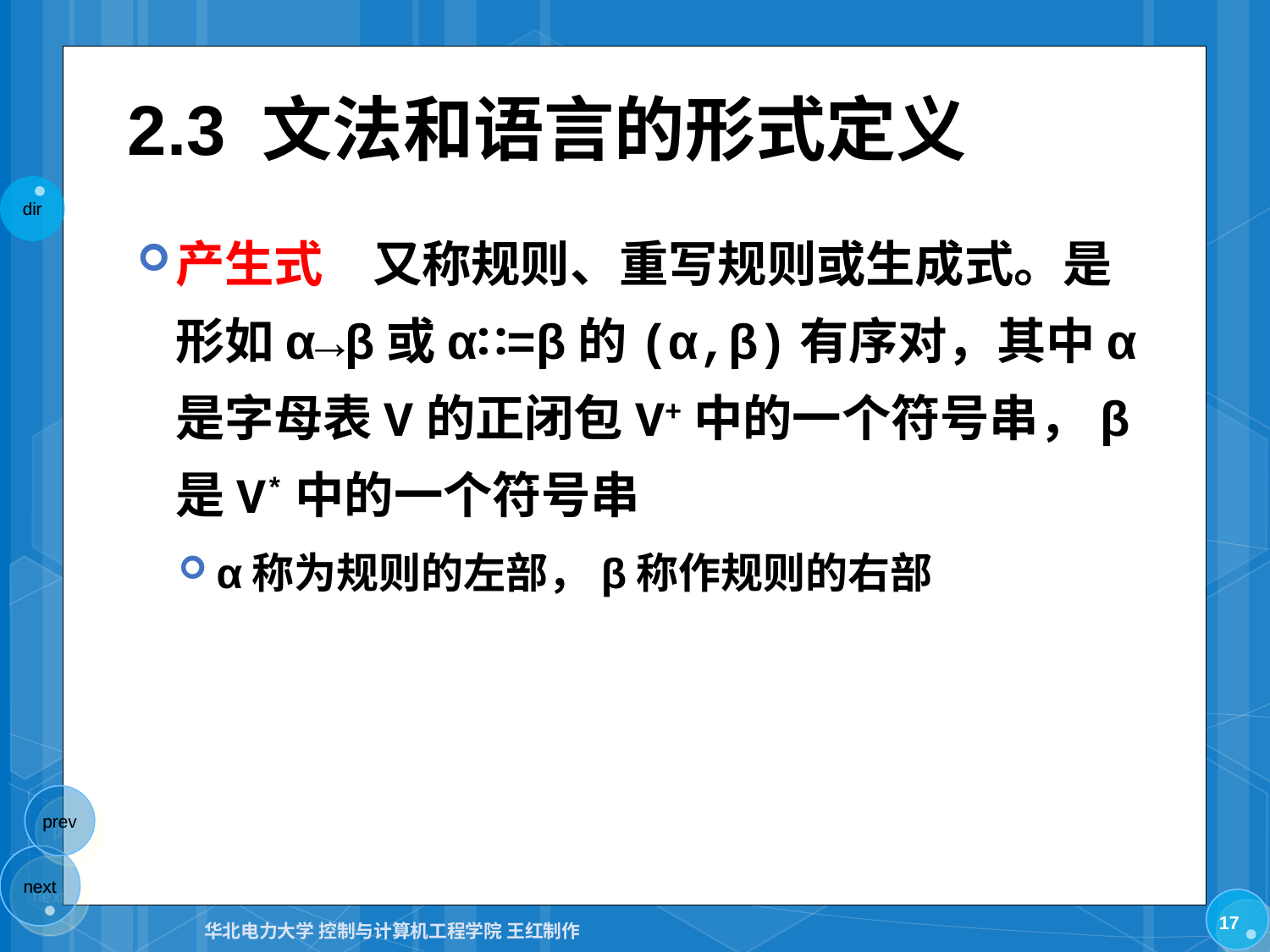

# 2.3 文法和语言的形式定义
产生式　又称规则、重写规则或生成式。是形如α→β或α∷=β的(α,β)有序对，其中α是字母表V的正闭包V+中的一个符号串，β是V*中的一个符号串
α称为规则的左部，β称作规则的右部
17
华北电力大学 控制与计算机工程学院 王红制作